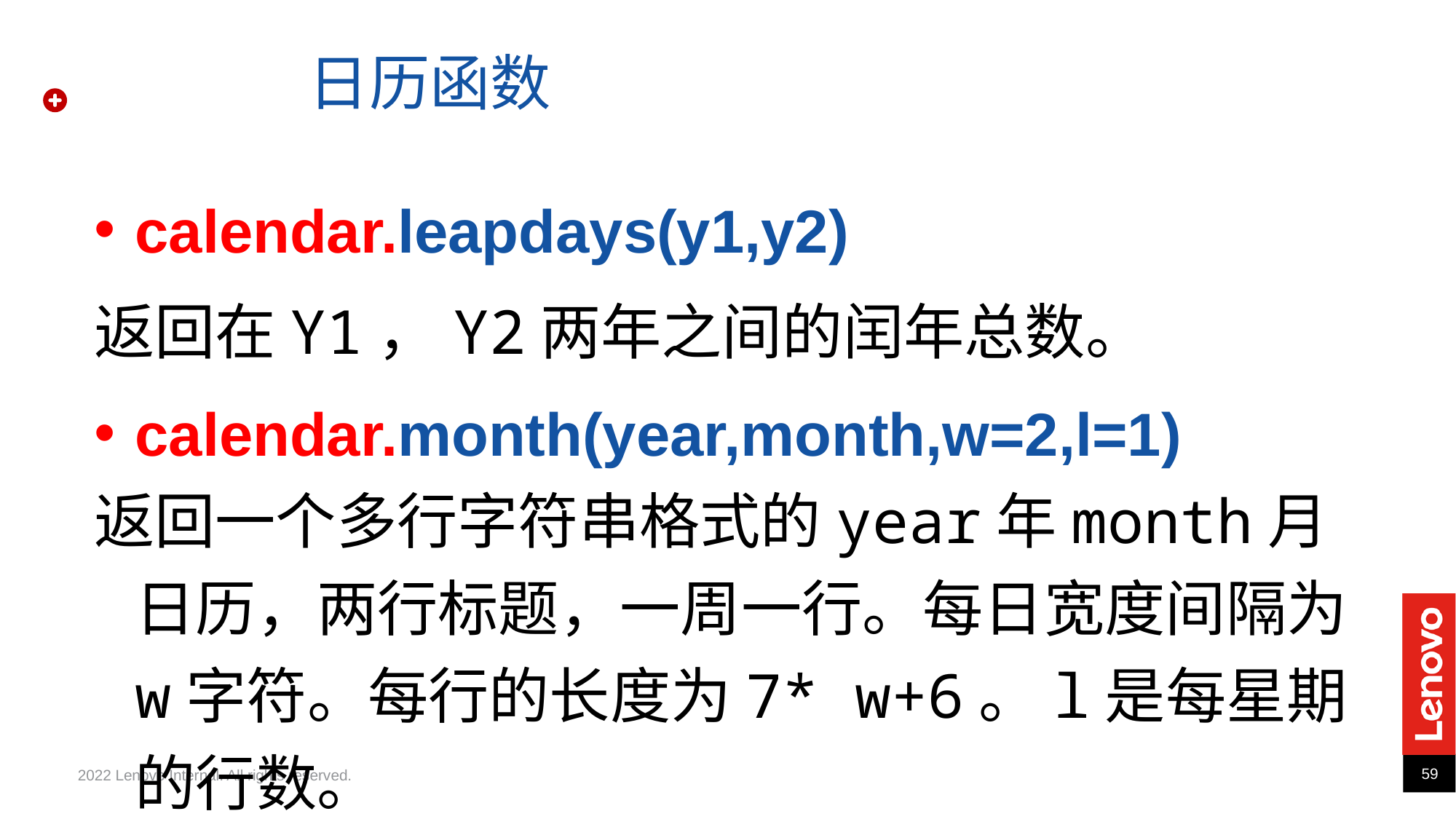

日历函数
calendar.leapdays(y1,y2)
返回在Y1，Y2两年之间的闰年总数。
calendar.month(year,month,w=2,l=1)
返回一个多行字符串格式的year年month月日历，两行标题，一周一行。每日宽度间隔为w字符。每行的长度为7* w+6。l是每星期的行数。